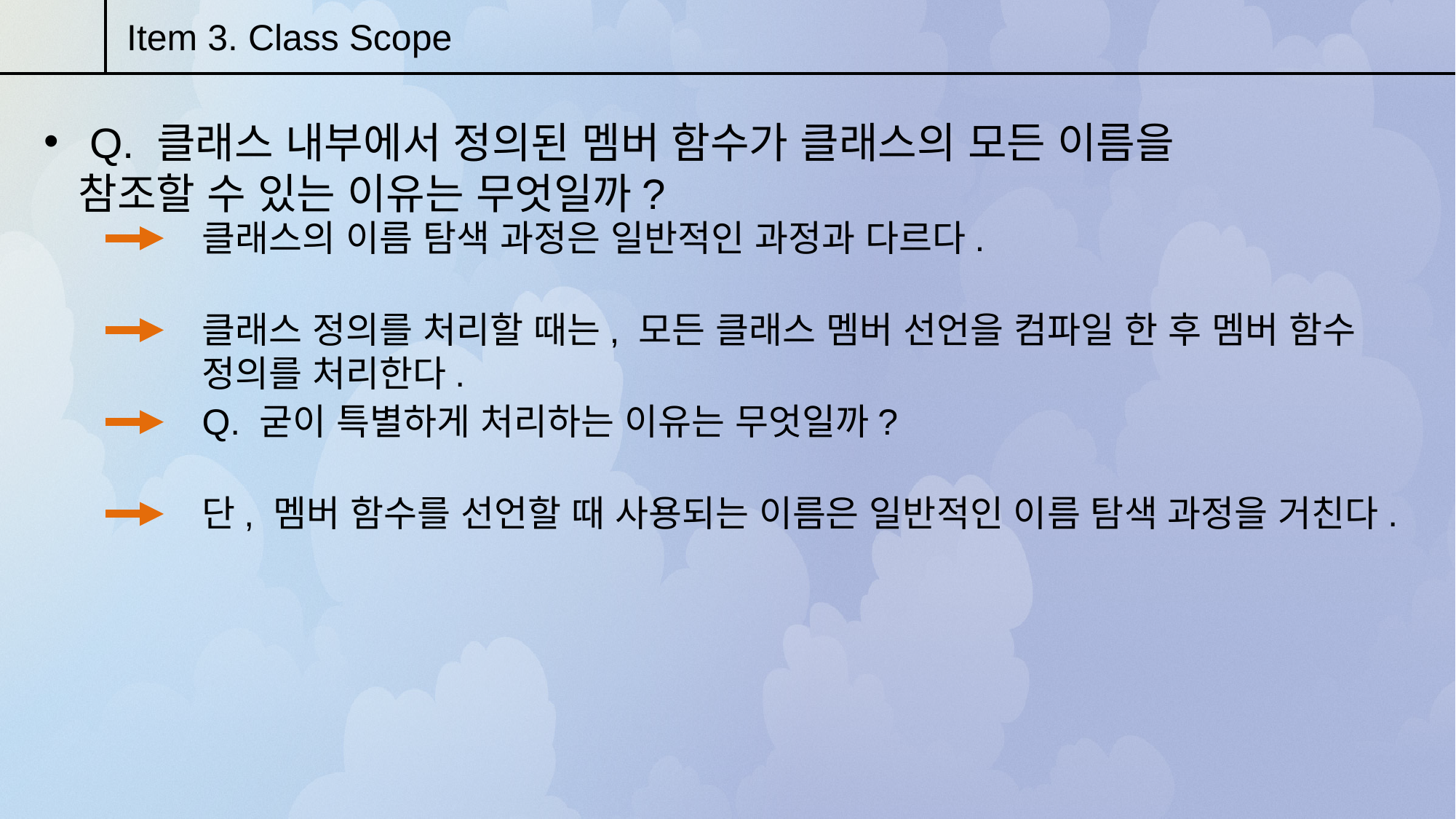

Item 3. Class Scope
 Q. 클래스 내부에서 정의된 멤버 함수가 클래스의 모든 이름을 참조할 수 있는 이유는 무엇일까?
클래스의 이름 탐색 과정은 일반적인 과정과 다르다.
클래스 정의를 처리할 때는, 모든 클래스 멤버 선언을 컴파일 한 후 멤버 함수 정의를 처리한다.
Q. 굳이 특별하게 처리하는 이유는 무엇일까?
단, 멤버 함수를 선언할 때 사용되는 이름은 일반적인 이름 탐색 과정을 거친다.